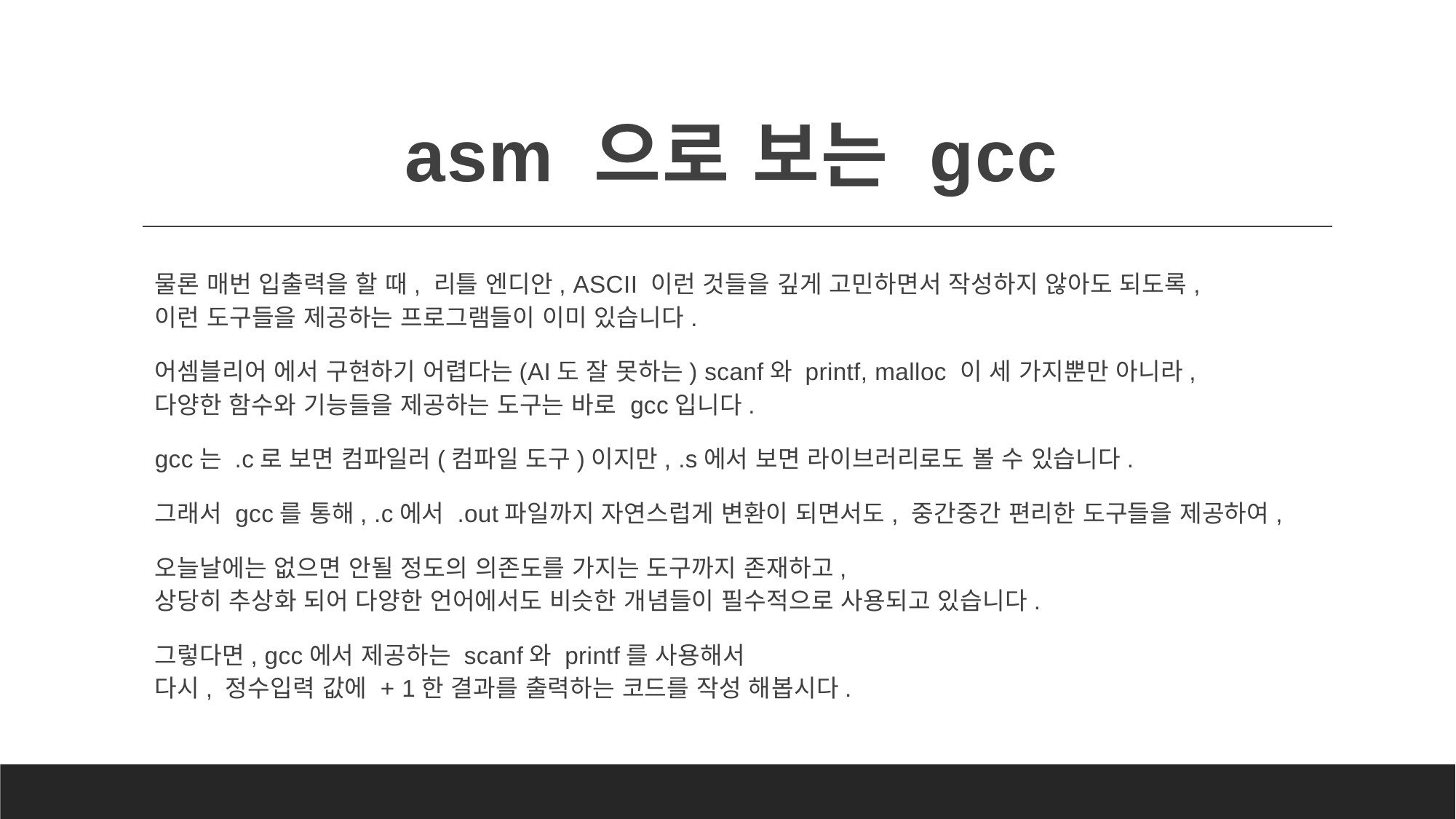

# asm 으로 보는 gcc
물론 매번 입출력을 할 때, 리틀 엔디안, ASCII 이런 것들을 깊게 고민하면서 작성하지 않아도 되도록,
이런 도구들을 제공하는 프로그램들이 이미 있습니다.
어셈블리어 에서 구현하기 어렵다는(AI도 잘 못하는) scanf와 printf, malloc 이 세 가지뿐만 아니라,
다양한 함수와 기능들을 제공하는 도구는 바로 gcc입니다.
gcc는 .c로 보면 컴파일러(컴파일 도구)이지만, .s에서 보면 라이브러리로도 볼 수 있습니다.
그래서 gcc를 통해, .c에서 .out파일까지 자연스럽게 변환이 되면서도, 중간중간 편리한 도구들을 제공하여,
오늘날에는 없으면 안될 정도의 의존도를 가지는 도구까지 존재하고,
상당히 추상화 되어 다양한 언어에서도 비슷한 개념들이 필수적으로 사용되고 있습니다.
그렇다면, gcc에서 제공하는 scanf와 printf를 사용해서
다시, 정수입력 값에 + 1한 결과를 출력하는 코드를 작성 해봅시다.